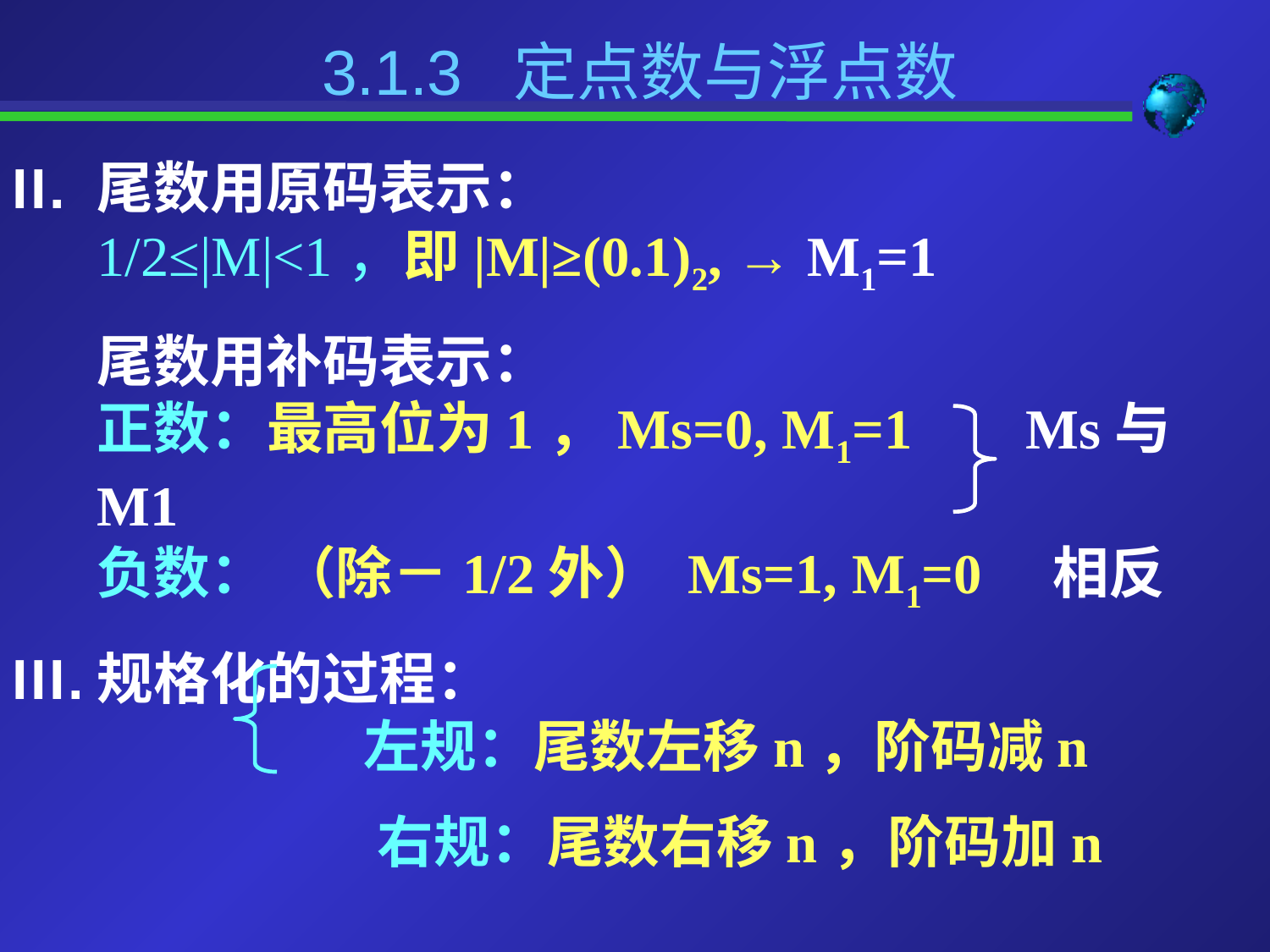

3.1.3  定点数与浮点数
尾数用原码表示：
1/2≤|M|<1，即|M|≥(0.1)2, → M1=1
	尾数用补码表示：
正数：最高位为1，Ms=0, M1=1        Ms与 M1
负数： （除－1/2外） Ms=1, M1=0    相反
规格化的过程：
		 左规：尾数左移n，阶码减n
			 右规：尾数右移n，阶码加n